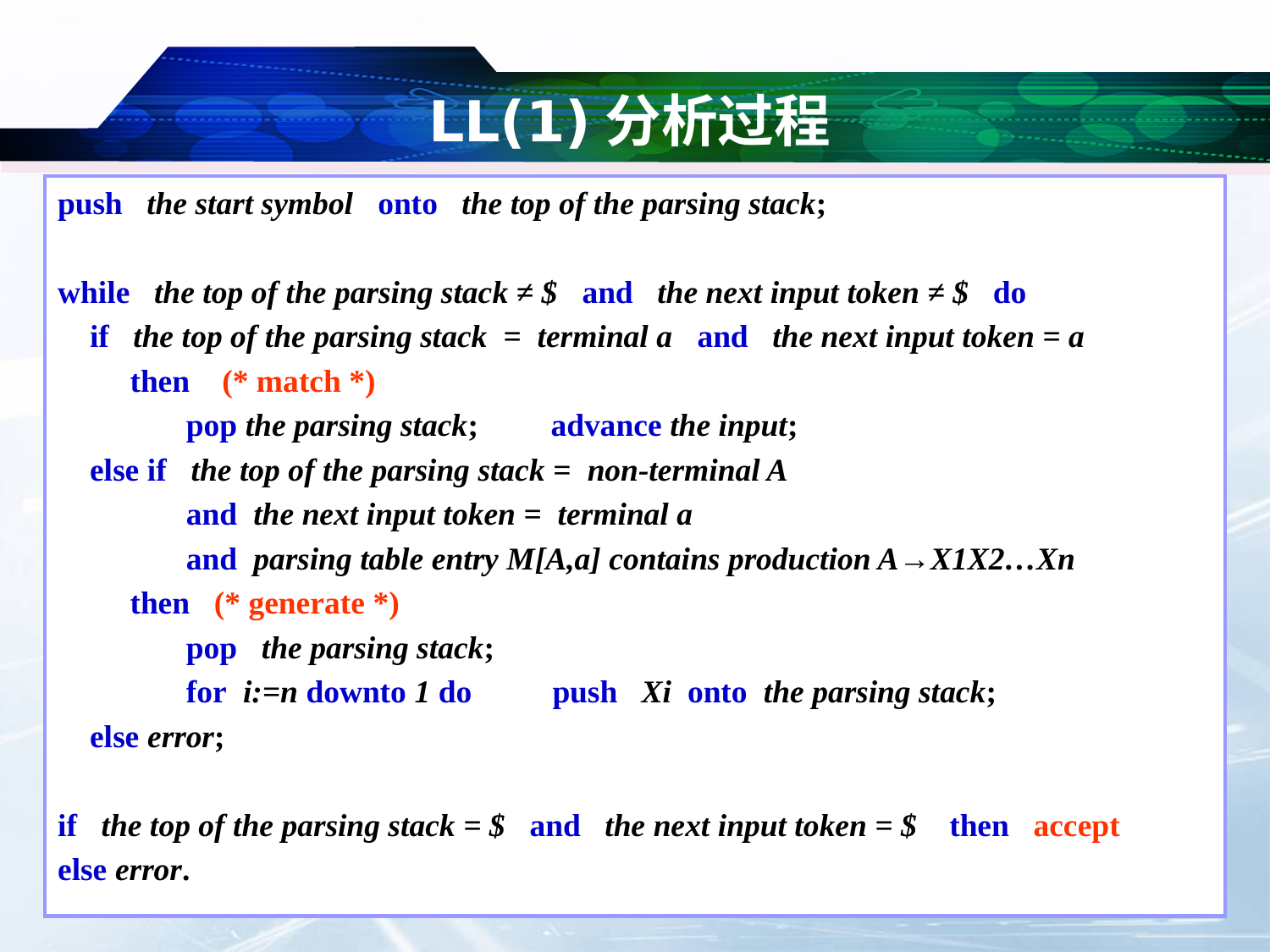

# LL(1)分析过程
push   the start symbol   onto   the top of the parsing stack;

while   the top of the parsing stack ≠ $   and   the next input token ≠ $   do
    if   the top of the parsing stack  =  terminal a   and   the next input token = a
         then    (* match *)
                pop the parsing stack;         advance the input;
    else if   the top of the parsing stack =  non-terminal A
                and  the next input token =  terminal a
                and  parsing table entry M[A,a] contains production A→X1X2…Xn
         then   (* generate *)
                pop   the parsing stack;
                for  i:=n downto 1 do          push   Xi  onto  the parsing stack;
    else error;

if   the top of the parsing stack = $   and   the next input token = $    then   accept
else error.